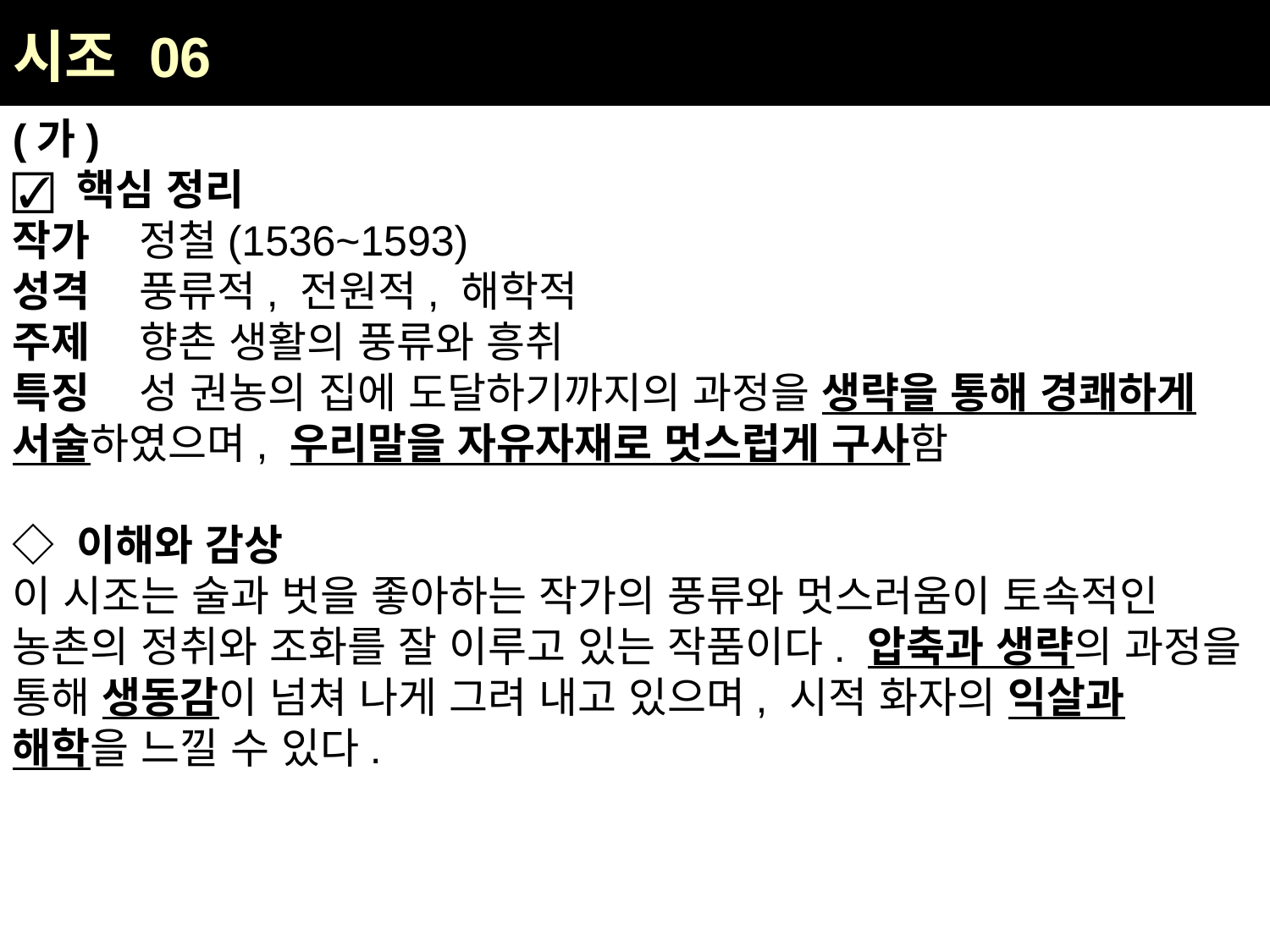

| 시조 06 |
| --- |
(가)
☑ 핵심 정리
작가	정철(1536~1593)
성격	풍류적, 전원적, 해학적
주제	향촌 생활의 풍류와 흥취
특징	성 권농의 집에 도달하기까지의 과정을 생략을 통해 경쾌하게 서술하였으며, 우리말을 자유자재로 멋스럽게 구사함

◇ 이해와 감상
이 시조는 술과 벗을 좋아하는 작가의 풍류와 멋스러움이 토속적인 농촌의 정취와 조화를 잘 이루고 있는 작품이다. 압축과 생략의 과정을 통해 생동감이 넘쳐 나게 그려 내고 있으며, 시적 화자의 익살과 해학을 느낄 수 있다.